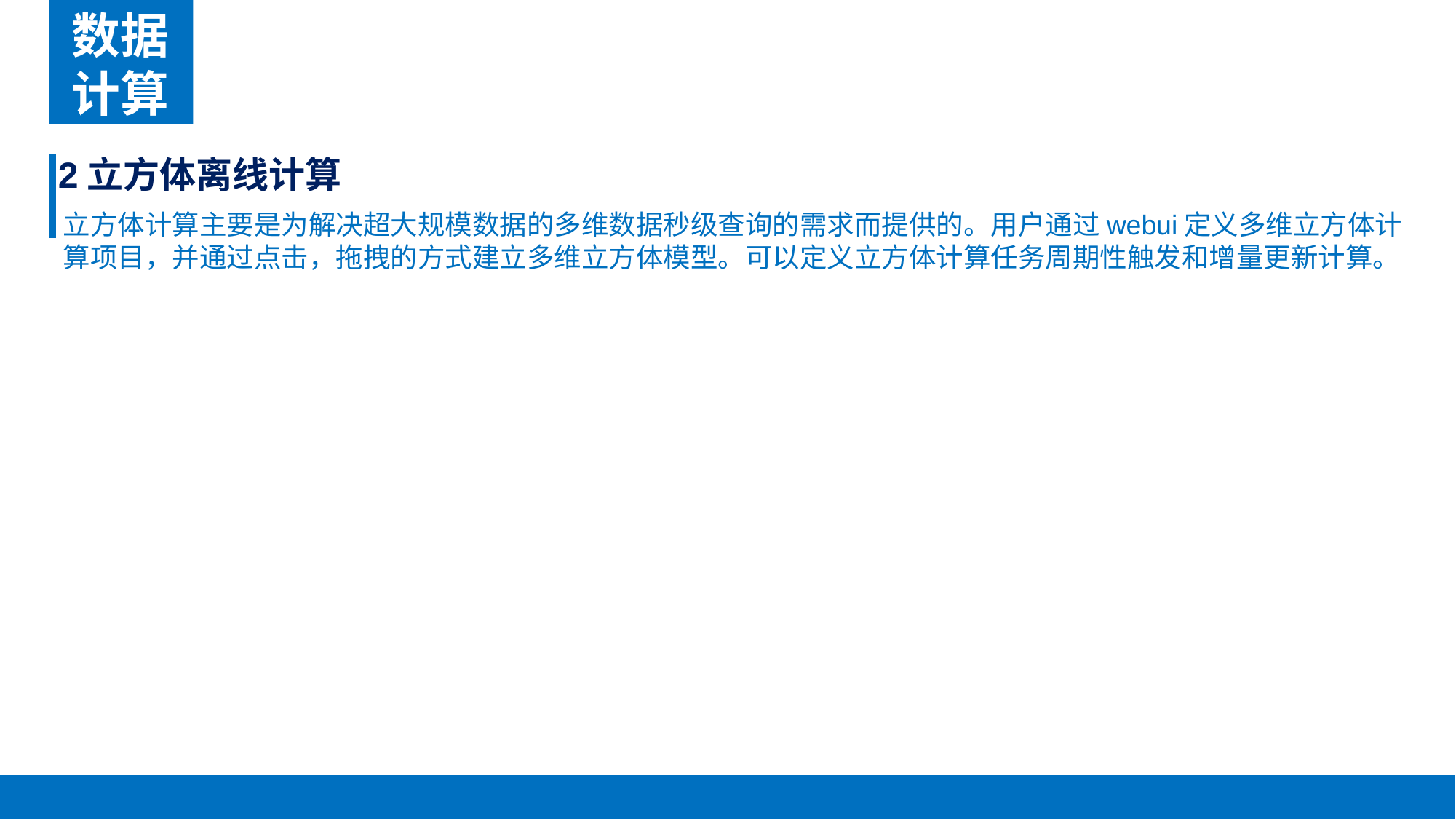

数据计算
2立方体离线计算

立方体计算主要是为解决超大规模数据的多维数据秒级查询的需求而提供的。用户通过webui定义多维立方体计算项目，并通过点击，拖拽的方式建立多维立方体模型。可以定义立方体计算任务周期性触发和增量更新计算。